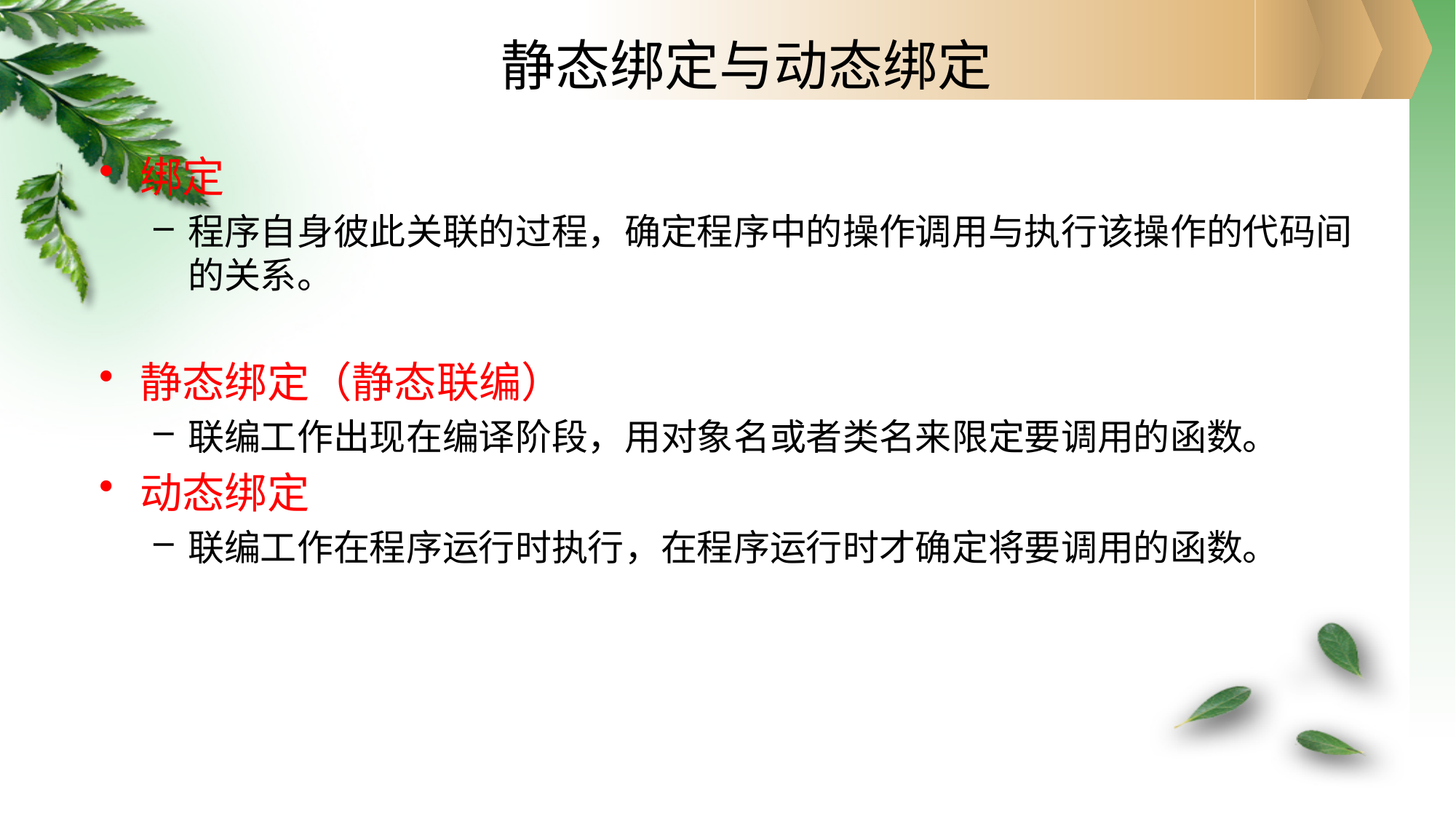

# 静态绑定与动态绑定
绑定
程序自身彼此关联的过程，确定程序中的操作调用与执行该操作的代码间的关系。

静态绑定（静态联编）
联编工作出现在编译阶段，用对象名或者类名来限定要调用的函数。
动态绑定
联编工作在程序运行时执行，在程序运行时才确定将要调用的函数。